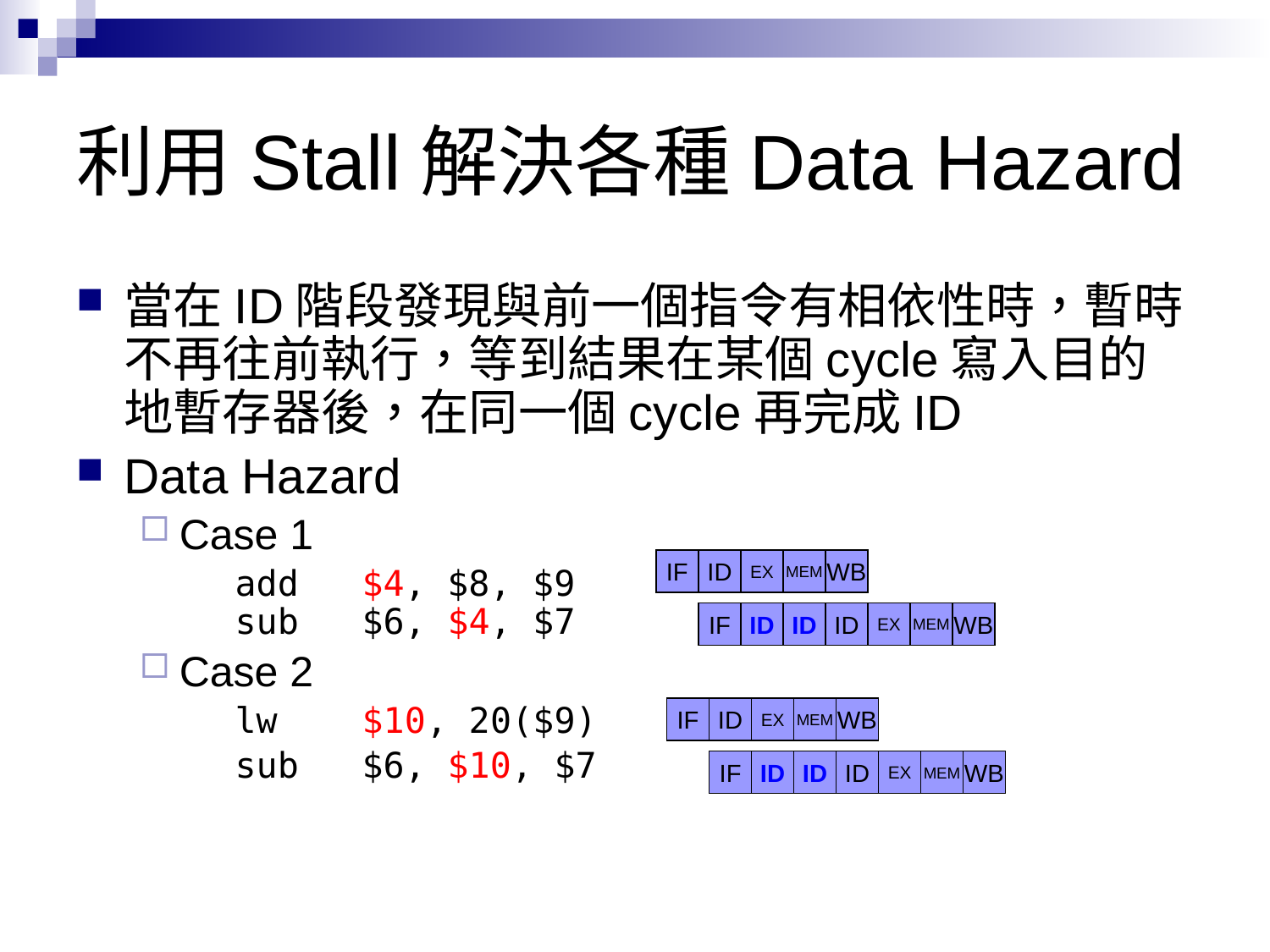

# 利用Stall解決各種Data Hazard
當在ID階段發現與前一個指令有相依性時，暫時不再往前執行，等到結果在某個cycle寫入目的地暫存器後，在同一個cycle再完成ID
Data Hazard
Case 1
	add	$4, $8, $9
sub	$6, $4, $7
Case 2
	lw	$10, 20($9)
 	sub	$6, $10, $7
IF
ID
EX
MEM
WB
IF
ID
ID
ID
EX
MEM
WB
IF
ID
EX
MEM
WB
IF
ID
ID
ID
EX
MEM
WB